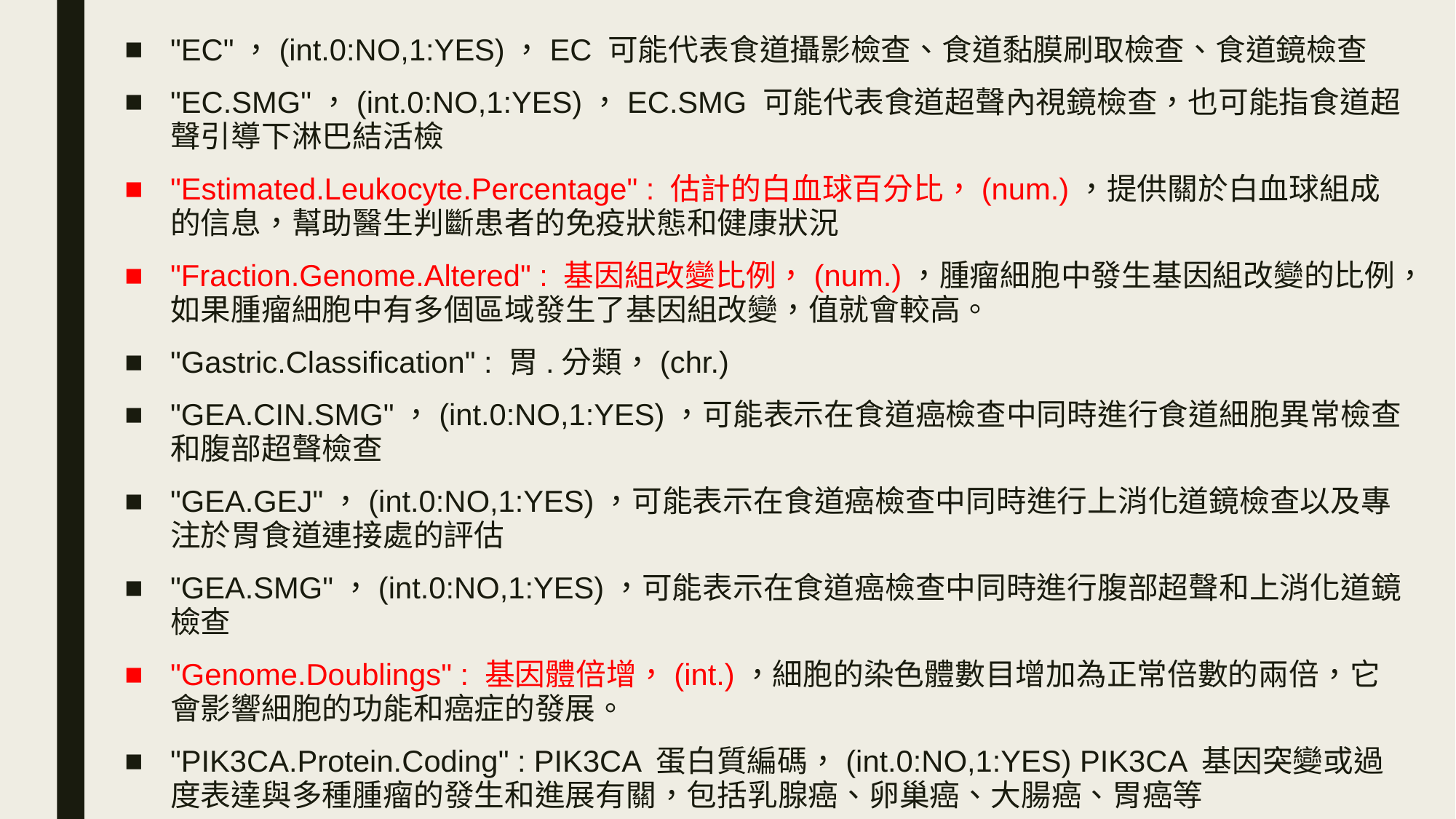

"EC"，(int.0:NO,1:YES)，EC 可能代表食道攝影檢查、食道黏膜刷取檢查、食道鏡檢查
"EC.SMG"，(int.0:NO,1:YES)，EC.SMG 可能代表食道超聲內視鏡檢查，也可能指食道超聲引導下淋巴結活檢
"Estimated.Leukocyte.Percentage" : 估計的白血球百分比，(num.)，提供關於白血球組成的信息，幫助醫生判斷患者的免疫狀態和健康狀況
"Fraction.Genome.Altered" : 基因組改變比例，(num.)，腫瘤細胞中發生基因組改變的比例，如果腫瘤細胞中有多個區域發生了基因組改變，值就會較高。
"Gastric.Classification" : 胃.分類，(chr.)
"GEA.CIN.SMG"，(int.0:NO,1:YES)，可能表示在食道癌檢查中同時進行食道細胞異常檢查和腹部超聲檢查
"GEA.GEJ"，(int.0:NO,1:YES)，可能表示在食道癌檢查中同時進行上消化道鏡檢查以及專注於胃食道連接處的評估
"GEA.SMG"，(int.0:NO,1:YES)，可能表示在食道癌檢查中同時進行腹部超聲和上消化道鏡檢查
"Genome.Doublings" : 基因體倍增，(int.)，細胞的染色體數目增加為正常倍數的兩倍，它會影響細胞的功能和癌症的發展。
"PIK3CA.Protein.Coding" : PIK3CA 蛋白質編碼，(int.0:NO,1:YES) PIK3CA 基因突變或過度表達與多種腫瘤的發生和進展有關，包括乳腺癌、卵巢癌、大腸癌、胃癌等